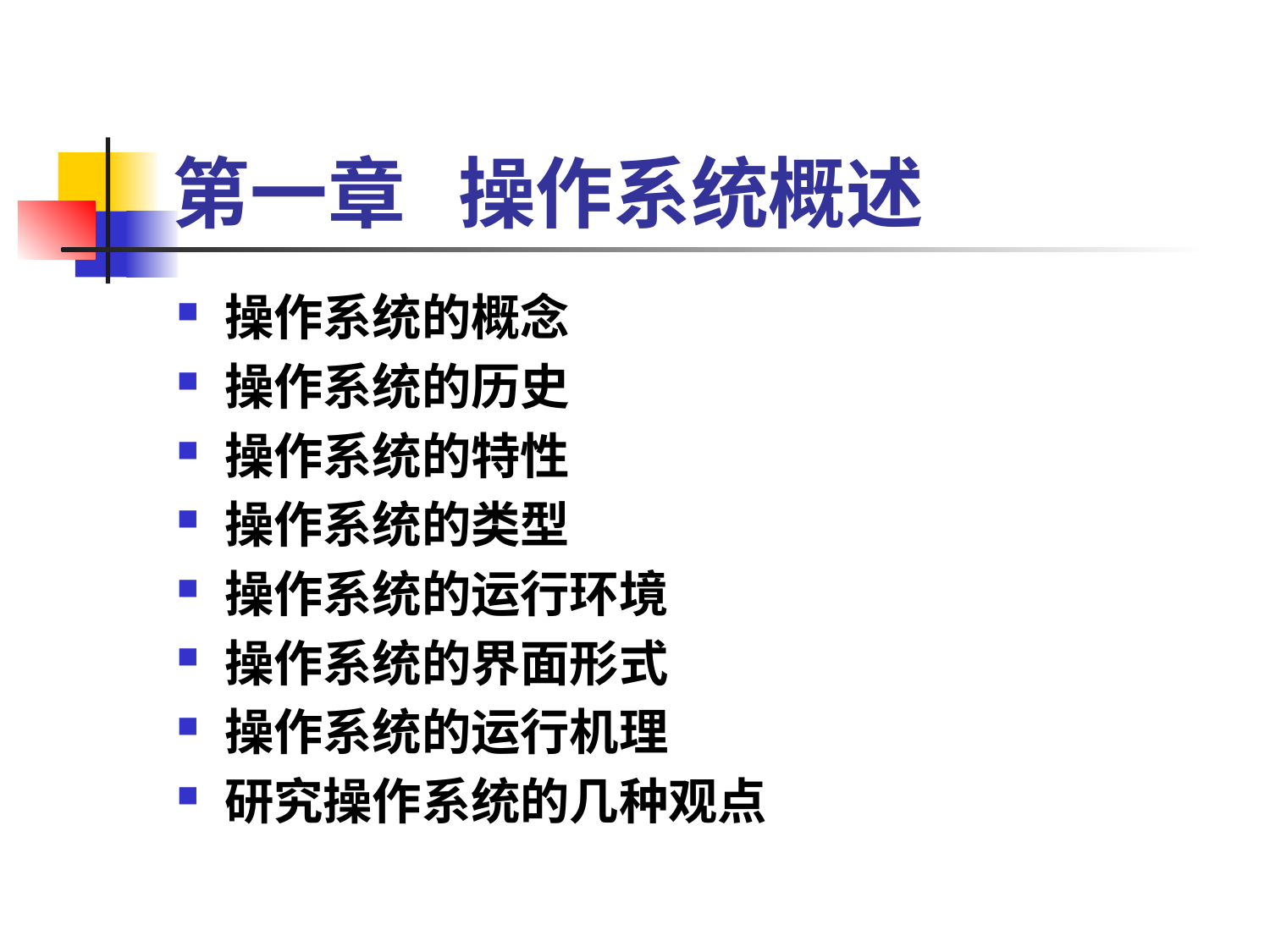

# 第一章   操作系统概述
操作系统的概念
操作系统的历史
操作系统的特性
操作系统的类型
操作系统的运行环境
操作系统的界面形式
操作系统的运行机理
研究操作系统的几种观点